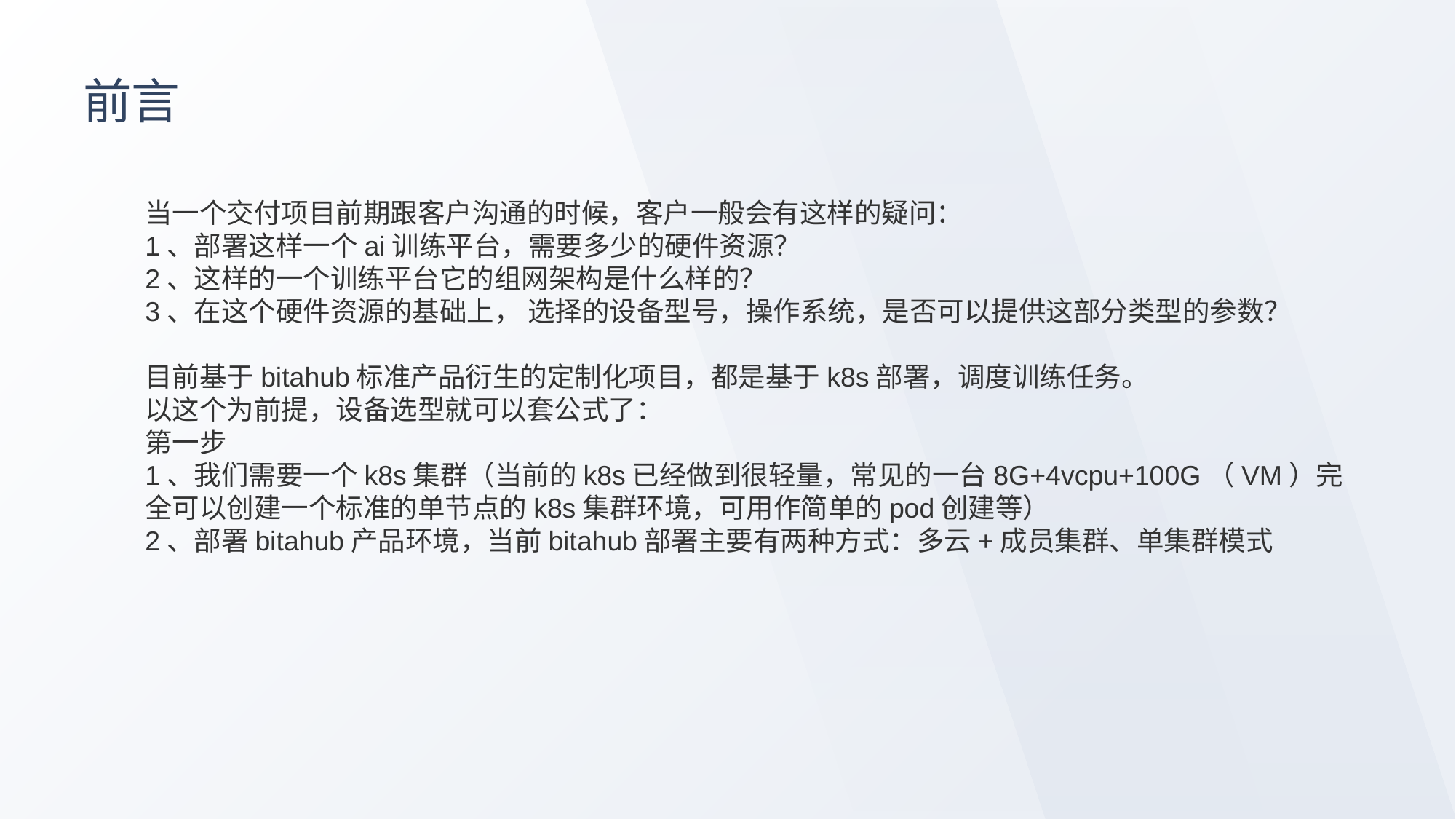

# 前言
当一个交付项目前期跟客户沟通的时候，客户一般会有这样的疑问：
1、部署这样一个ai训练平台，需要多少的硬件资源？
2、这样的一个训练平台它的组网架构是什么样的？
3、在这个硬件资源的基础上， 选择的设备型号，操作系统，是否可以提供这部分类型的参数？

目前基于bitahub标准产品衍生的定制化项目，都是基于k8s部署，调度训练任务。
以这个为前提，设备选型就可以套公式了：
第一步
1、我们需要一个k8s集群（当前的k8s已经做到很轻量，常见的一台8G+4vcpu+100G（VM）完全可以创建一个标准的单节点的k8s集群环境，可用作简单的pod创建等）
2、部署bitahub产品环境，当前bitahub部署主要有两种方式：多云+成员集群、单集群模式